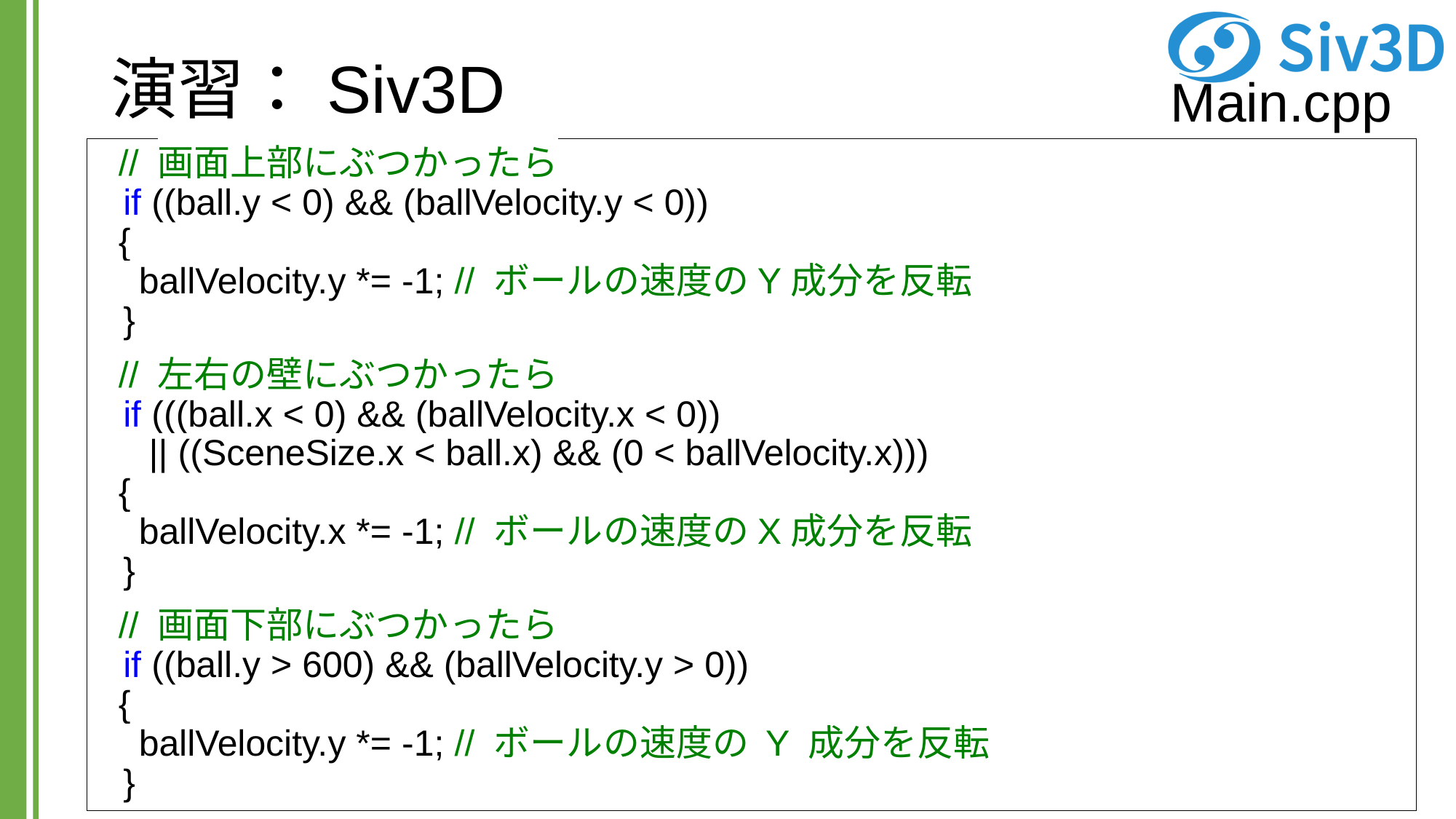

# 演習：Siv3D
Main.cpp
  // 画面上部にぶつかったら
  if ((ball.y < 0) && (ballVelocity.y < 0))
  {
    ballVelocity.y *= -1; // ボールの速度のY成分を反転
  }
  // 左右の壁にぶつかったら
  if (((ball.x < 0) && (ballVelocity.x < 0))
     || ((SceneSize.x < ball.x) && (0 < ballVelocity.x)))
  {
    ballVelocity.x *= -1; // ボールの速度のX成分を反転
  }
  // 画面下部にぶつかったら
  if ((ball.y > 600) && (ballVelocity.y > 0))
  {
    ballVelocity.y *= -1; // ボールの速度の Y 成分を反転
  }